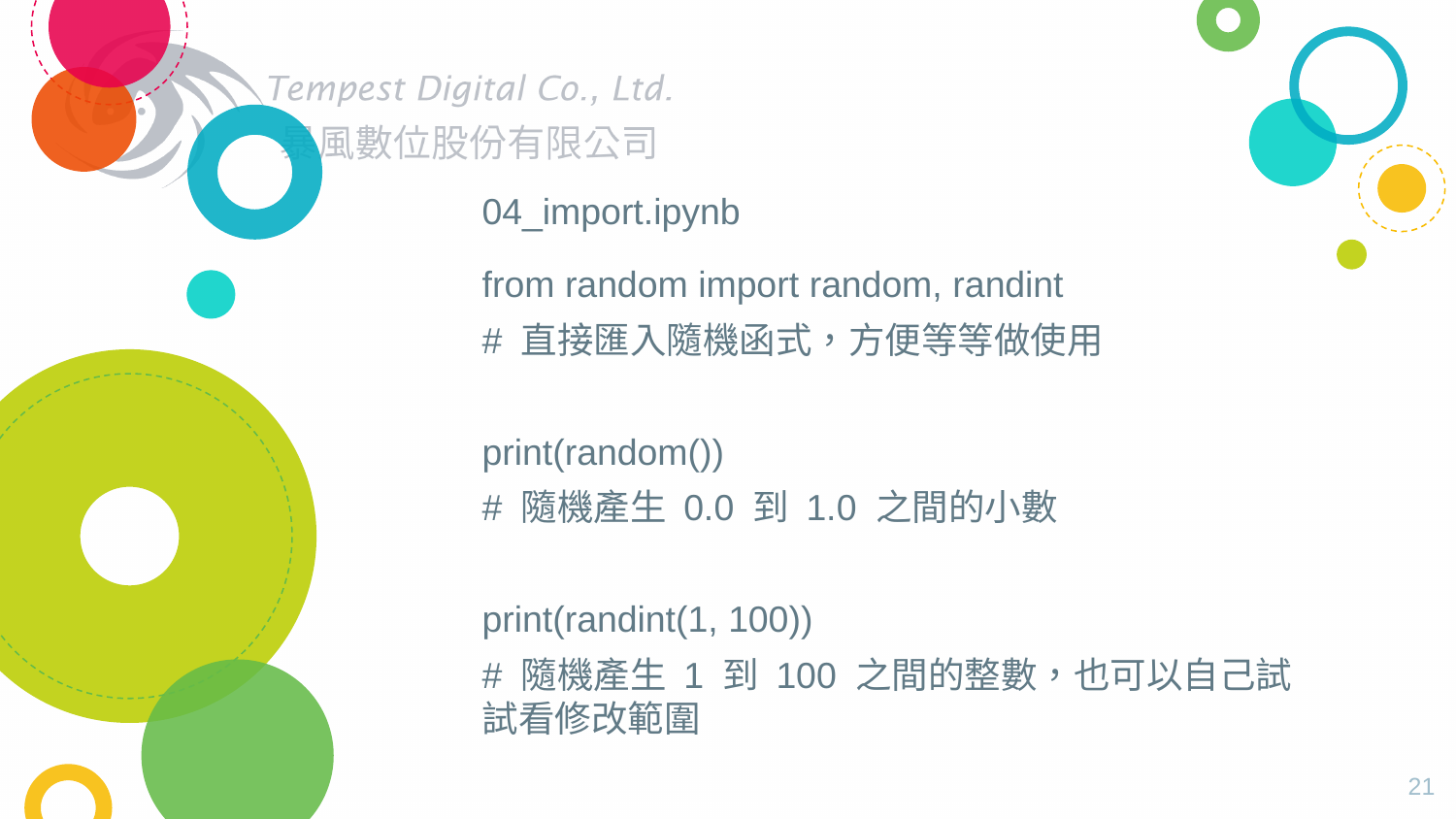

# 04_import.ipynb
from random import random, randint
# 直接匯入隨機函式，方便等等做使用

print(random())
# 隨機產生 0.0 到 1.0 之間的小數

print(randint(1, 100))
# 隨機產生 1 到 100 之間的整數，也可以自己試試看修改範圍
21